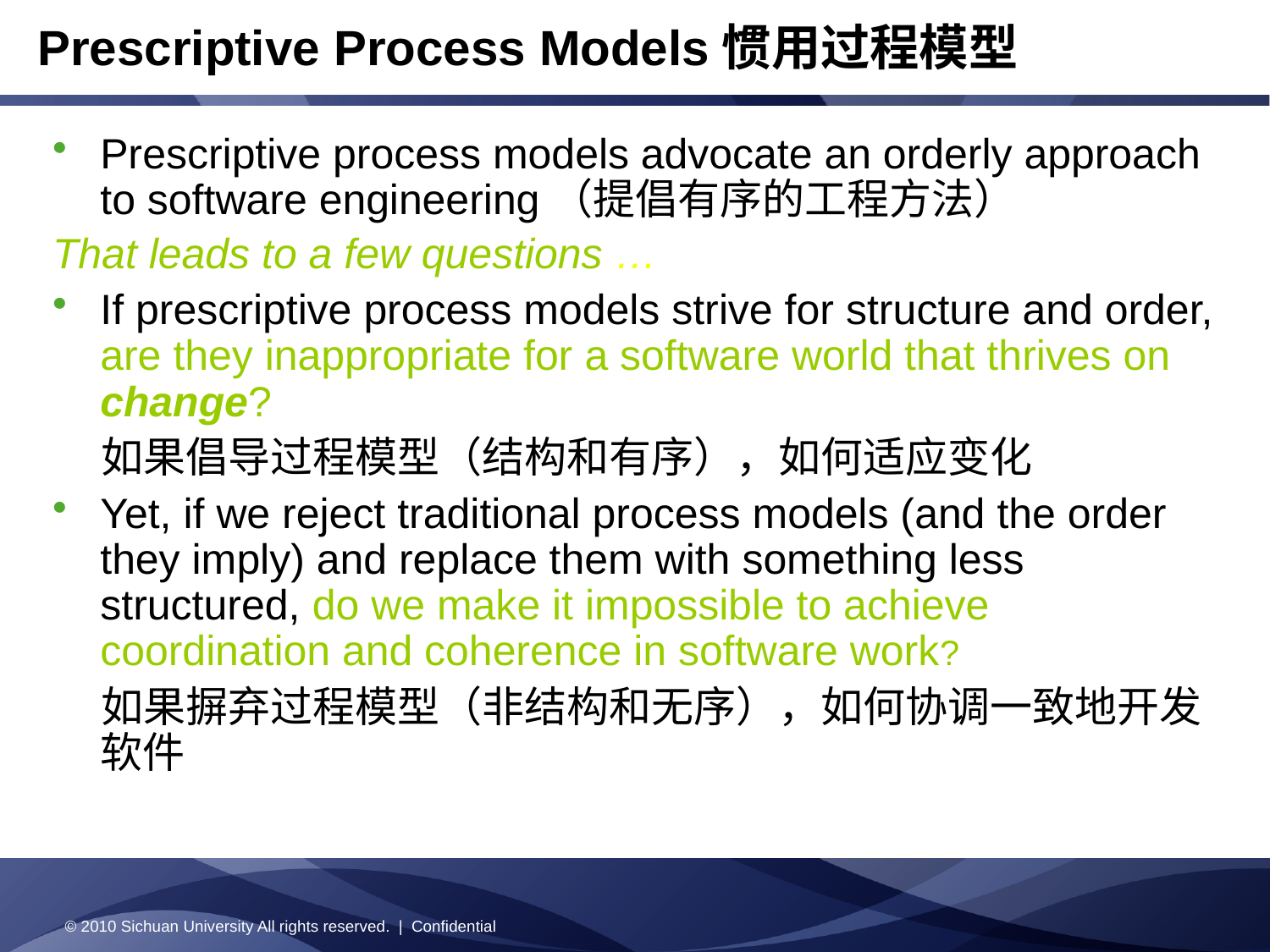

# Prescriptive Process Models惯用过程模型
Prescriptive process models advocate an orderly approach to software engineering（提倡有序的工程方法）
That leads to a few questions …
If prescriptive process models strive for structure and order, are they inappropriate for a software world that thrives on change?
    如果倡导过程模型（结构和有序），如何适应变化
Yet, if we reject traditional process models (and the order they imply) and replace them with something less structured, do we make it impossible to achieve coordination and coherence in software work?
    如果摒弃过程模型（非结构和无序），如何协调一致地开发软件

© 2010 Sichuan University All rights reserved.  |  Confidential
98